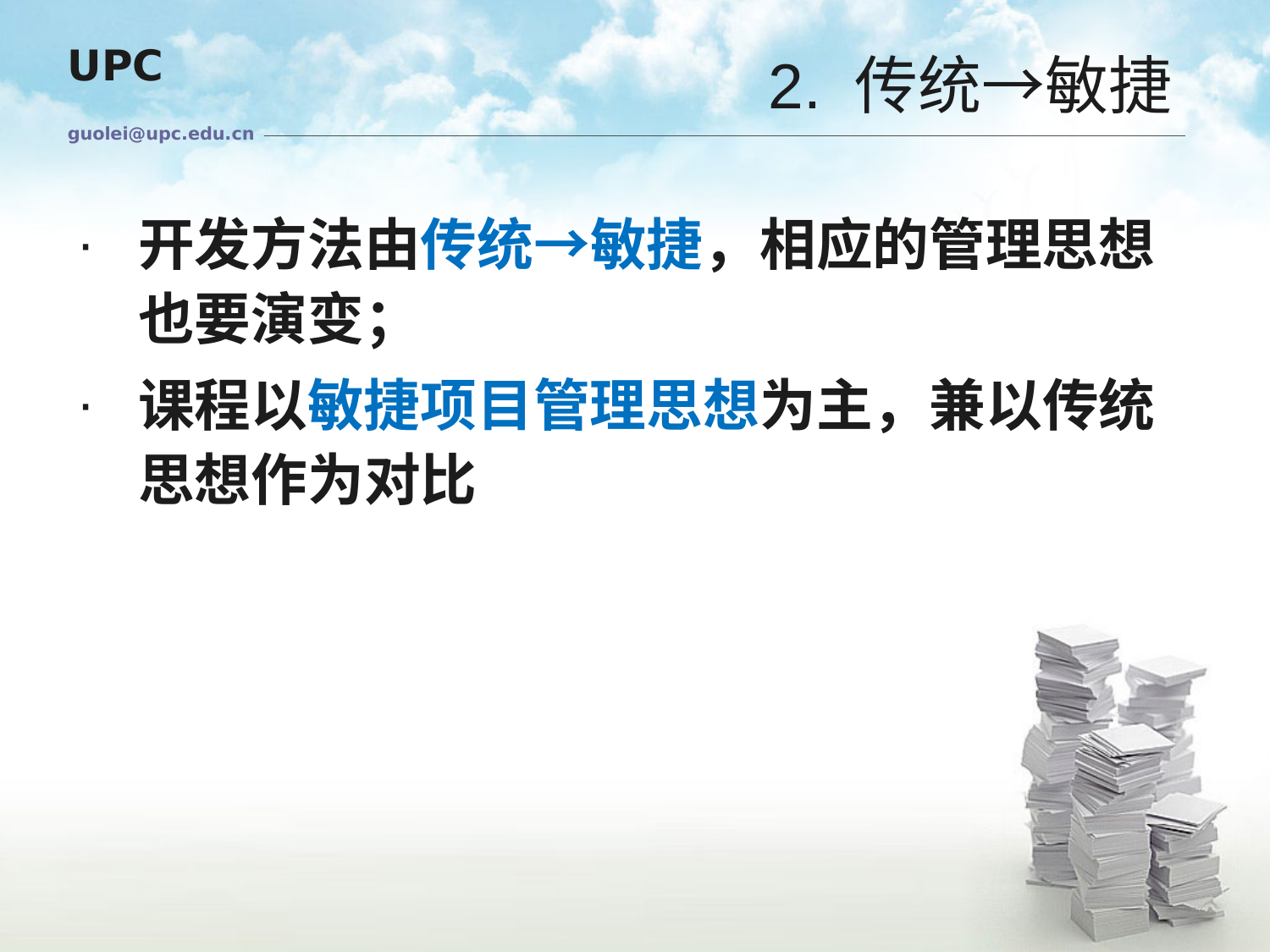

# 2. 传统→敏捷
guolei@upc.edu.cn
开发方法由传统→敏捷，相应的管理思想也要演变；
课程以敏捷项目管理思想为主，兼以传统思想作为对比